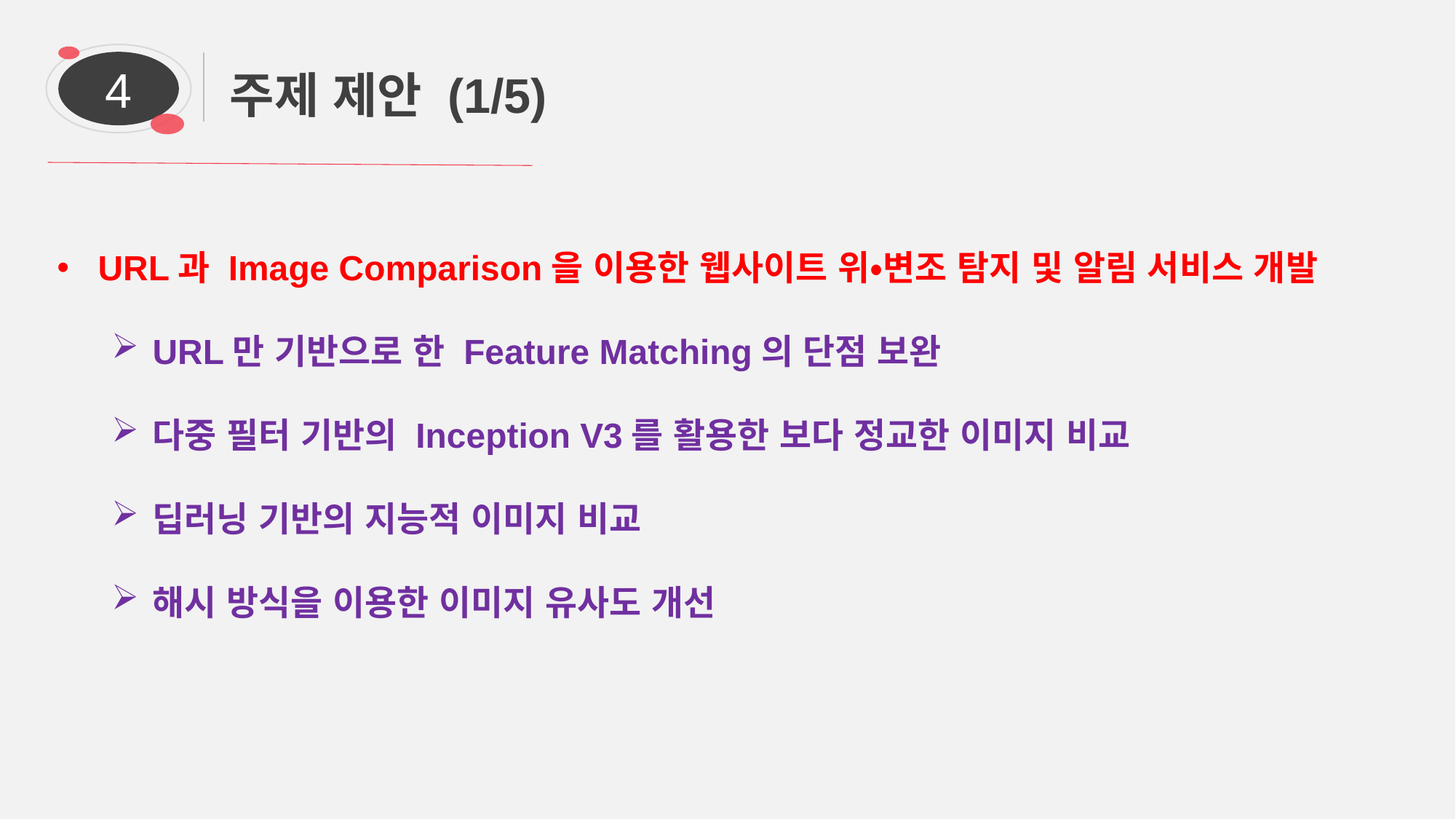

4

주제 제안 (1/5)
URL과 Image Comparison을 이용한 웹사이트 위•변조 탐지 및 알림 서비스 개발
URL만 기반으로 한 Feature Matching의 단점 보완
다중 필터 기반의 Inception V3를 활용한 보다 정교한 이미지 비교
딥러닝 기반의 지능적 이미지 비교
해시 방식을 이용한 이미지 유사도 개선